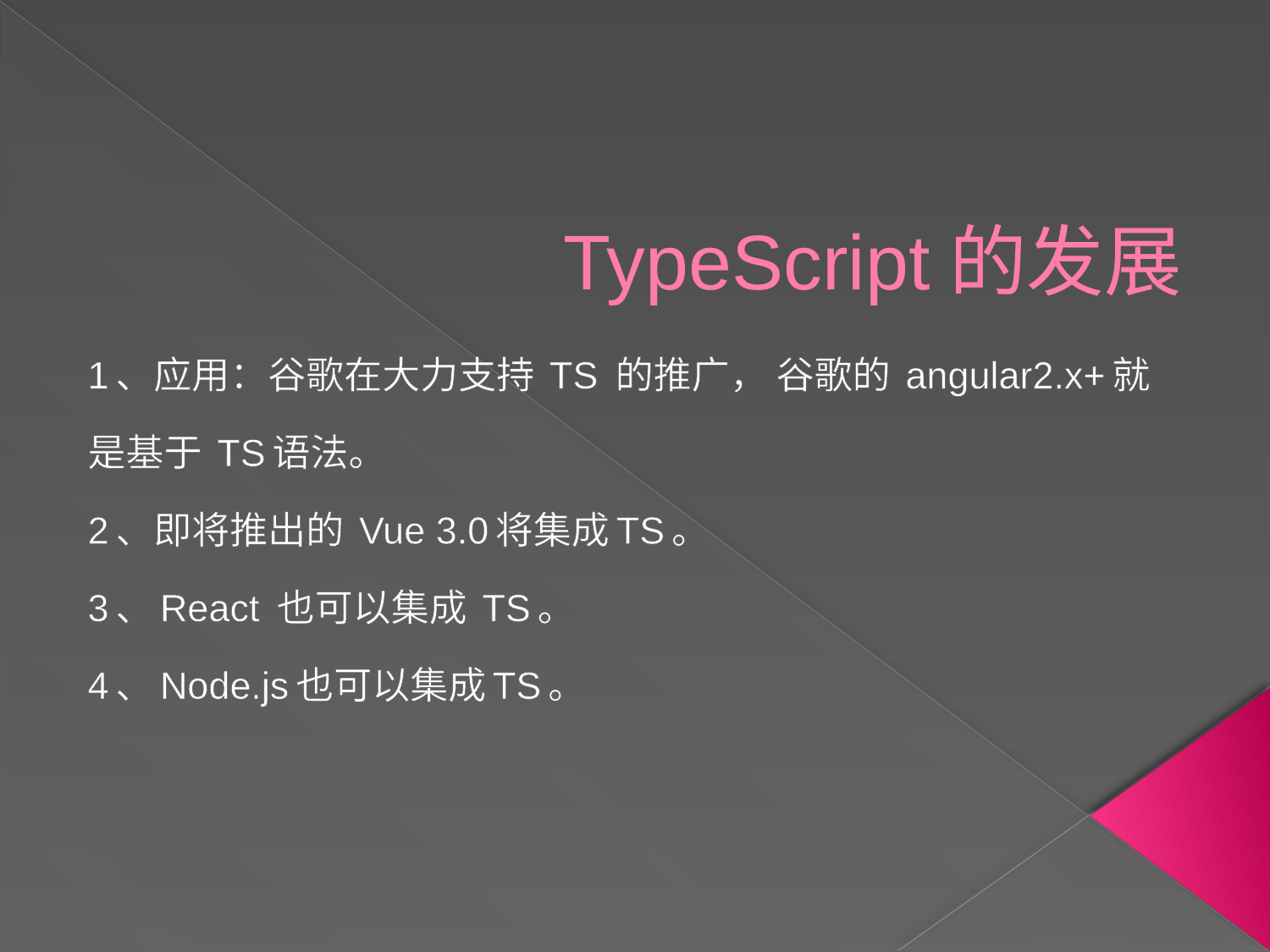

# TypeScript的发展
1、应用：谷歌在大力支持 TS 的推广， 谷歌的 angular2.x+就是基于 TS语法。
2、即将推出的 Vue 3.0将集成TS。
3、React 也可以集成 TS。
4、Node.js也可以集成TS。